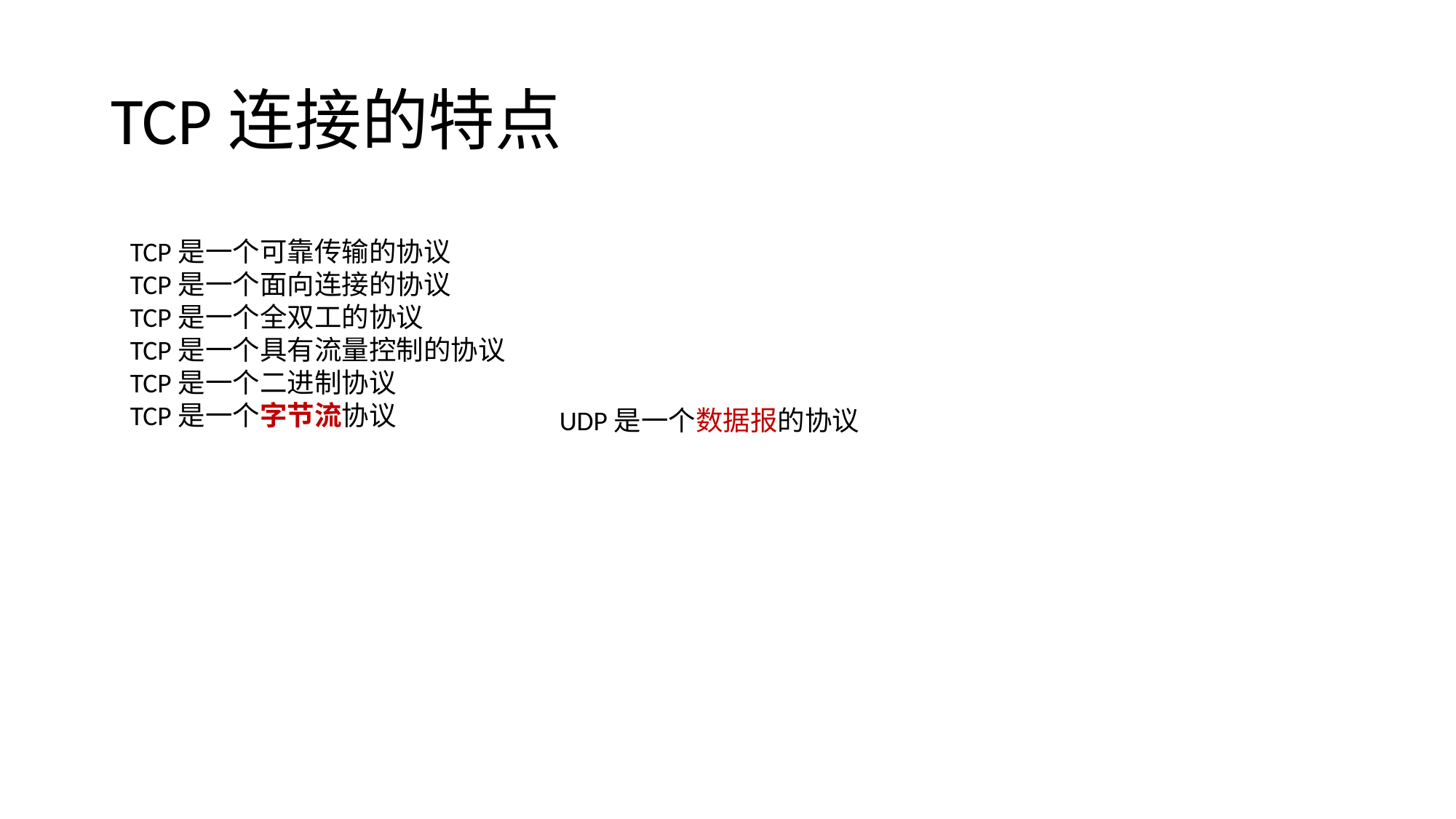

# TCP连接的特点
TCP是一个可靠传输的协议
TCP是一个面向连接的协议
TCP是一个全双工的协议
TCP是一个具有流量控制的协议
TCP是一个二进制协议
TCP是一个字节流协议
UDP是一个数据报的协议